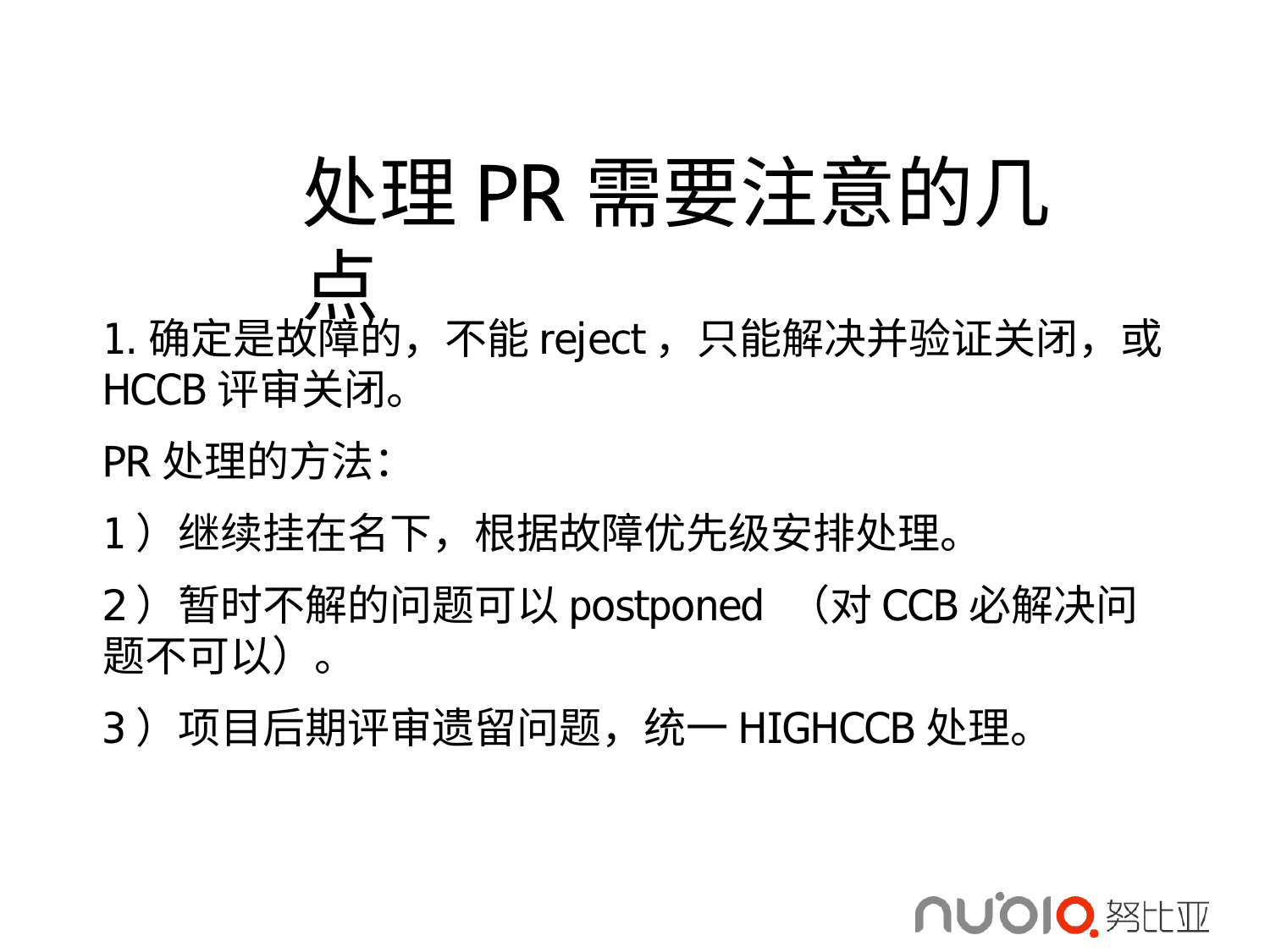

操作说明
处理PR需要注意的几点
1.确定是故障的，不能reject，只能解决并验证关闭，或HCCB评审关闭。
PR处理的方法：
1）继续挂在名下，根据故障优先级安排处理。
2）暂时不解的问题可以postponed （对CCB必解决问题不可以）。
3）项目后期评审遗留问题，统一HIGHCCB处理。